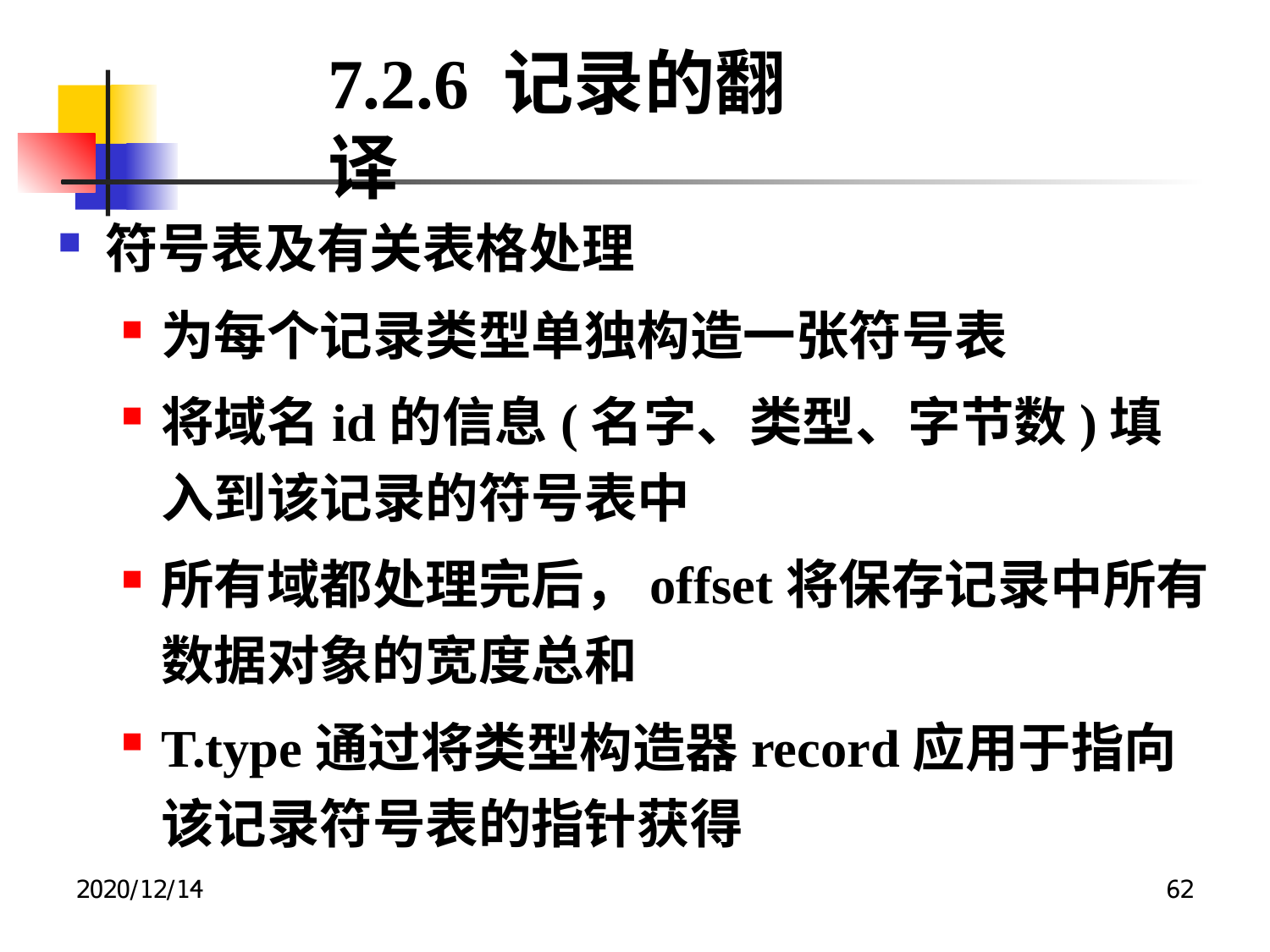

7.2.6 记录的翻译
符号表及有关表格处理
为每个记录类型单独构造一张符号表
将域名id的信息(名字、类型、字节数)填入到该记录的符号表中
所有域都处理完后，offset将保存记录中所有数据对象的宽度总和
T.type通过将类型构造器record应用于指向该记录符号表的指针获得
2020/12/14
62